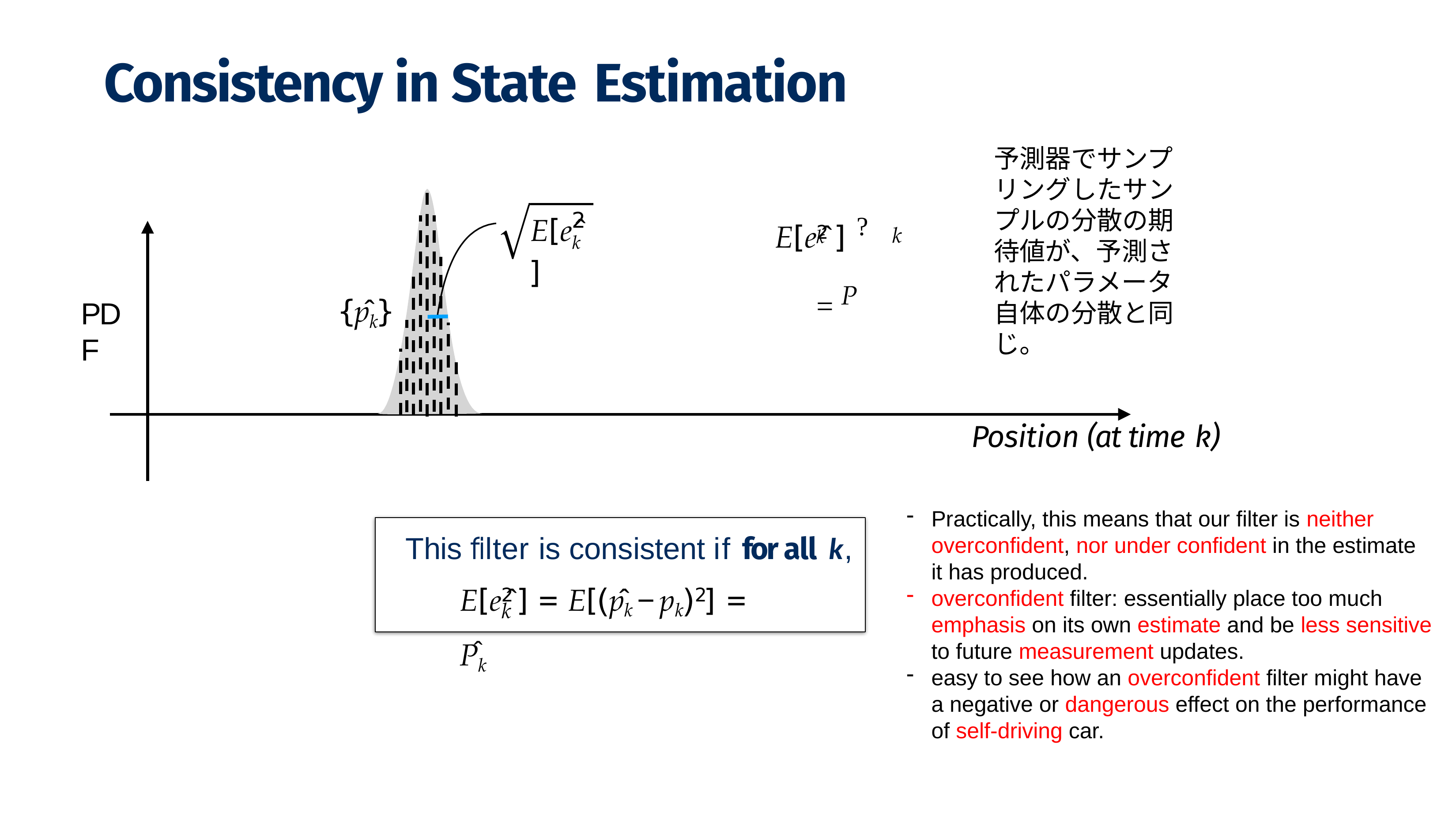

# Consistency in State Estimation
予測器でサンプリングしたサンプルの分散の期待値が、予測されたパラメータ自体の分散と同じ。

E[e2̂ ] ?	P
2
k	=
E[ek̂ ]
k

{p̂k}
PDF
Position (at time k)

This filter is consistent if for all k,
Practically, this means that our filter is neither overconfident, nor under confident in the estimate it has produced.
overconfident filter: essentially place too much emphasis on its own estimate and be less sensitive to future measurement updates.
easy to see how an overconfident filter might have a negative or dangerous effect on the performance of self-driving car.

E[e2̂ ] = E[(p̂k − pk)2] = P̂k
k